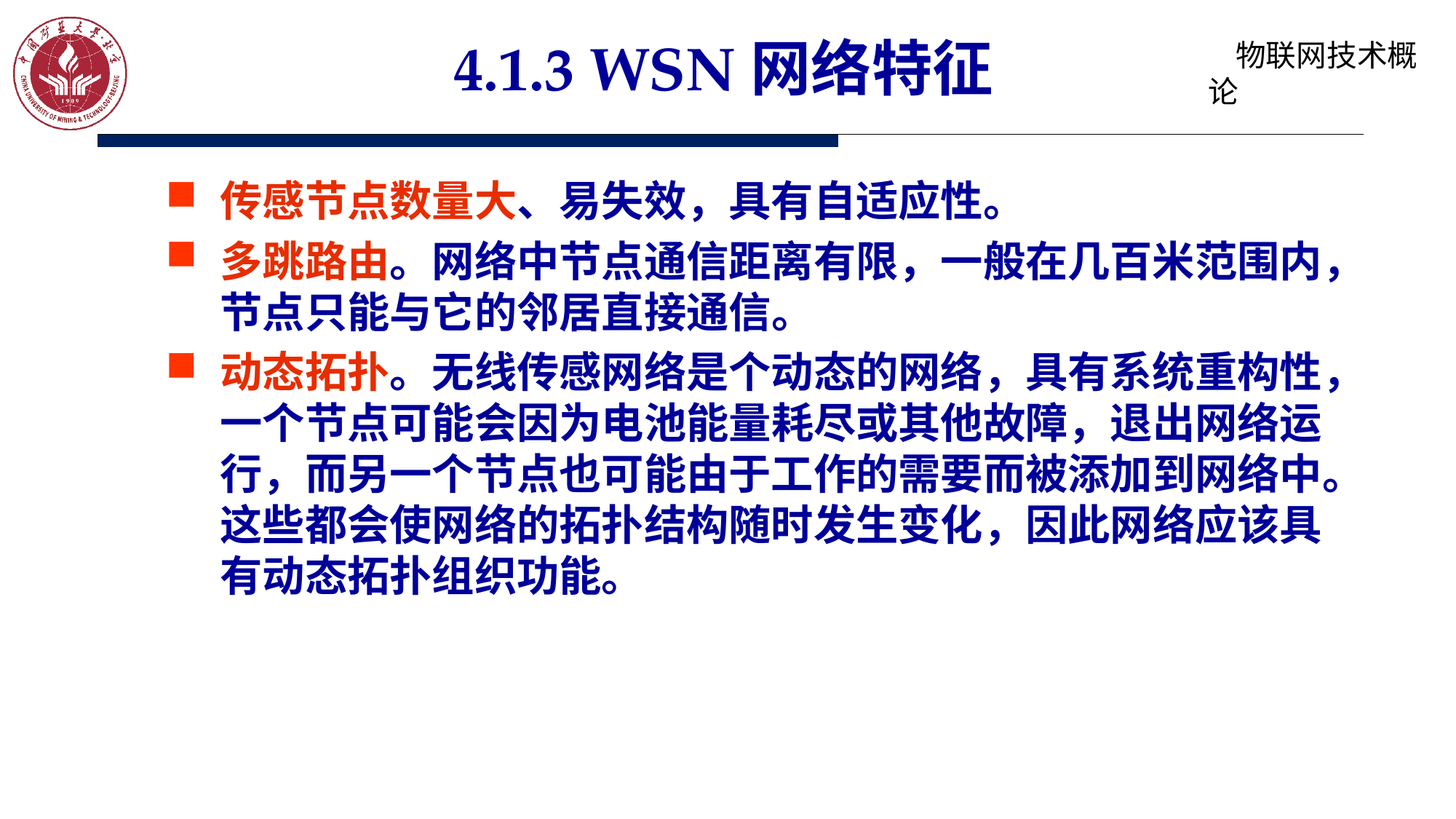

# 4.1.3 WSN网络特征
传感节点数量大、易失效，具有自适应性。
多跳路由。网络中节点通信距离有限，一般在几百米范围内，节点只能与它的邻居直接通信。
动态拓扑。无线传感网络是个动态的网络，具有系统重构性，一个节点可能会因为电池能量耗尽或其他故障，退出网络运行，而另一个节点也可能由于工作的需要而被添加到网络中。这些都会使网络的拓扑结构随时发生变化，因此网络应该具有动态拓扑组织功能。